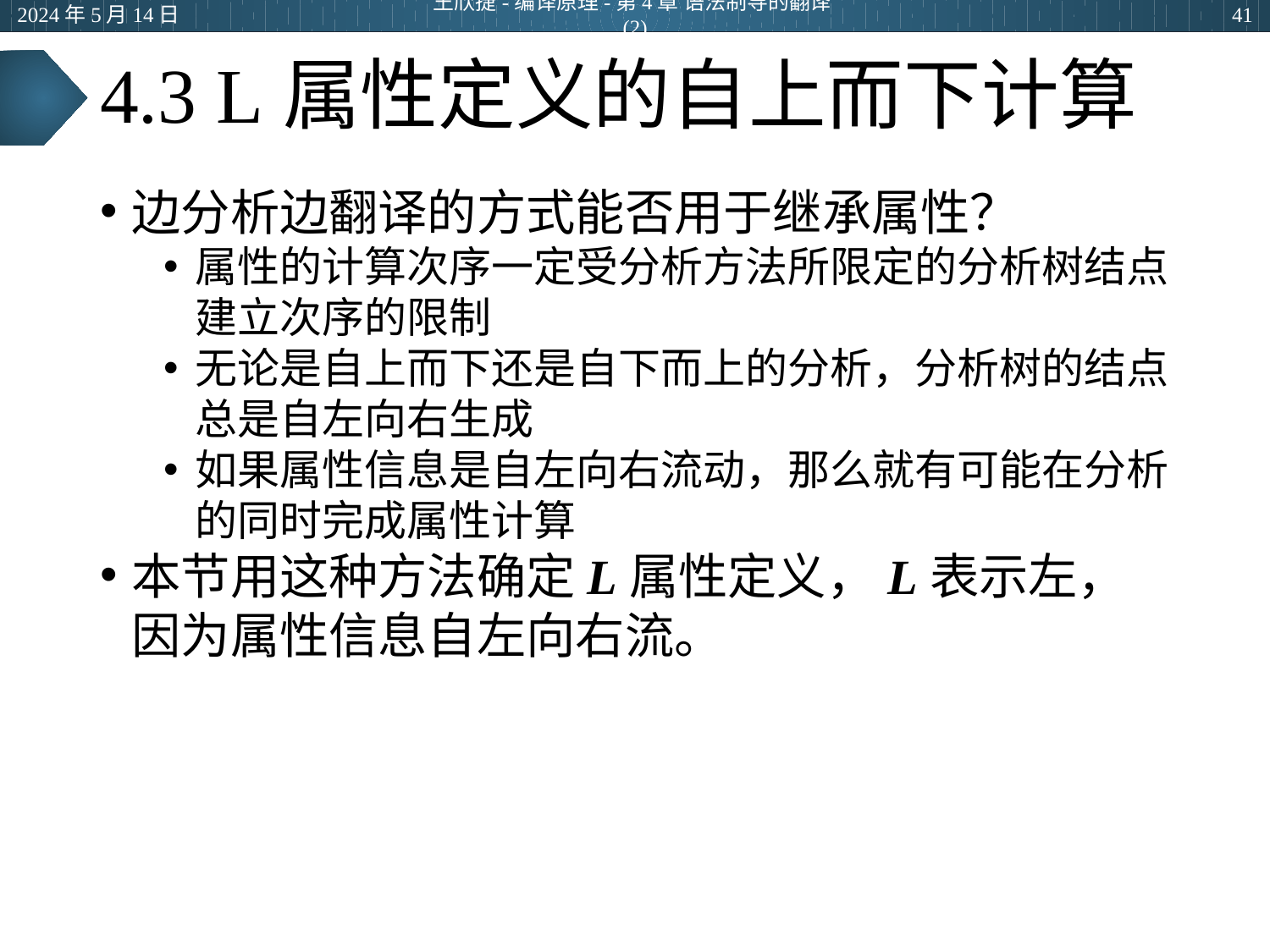

2024年5月14日
王欣捷-编译原理-第4章 语法制导的翻译(2)
41
# 4.3 L属性定义的自上而下计算
边分析边翻译的方式能否用于继承属性？
属性的计算次序一定受分析方法所限定的分析树结点建立次序的限制
无论是自上而下还是自下而上的分析，分析树的结点总是自左向右生成
如果属性信息是自左向右流动，那么就有可能在分析的同时完成属性计算
本节用这种方法确定L属性定义，L表示左，因为属性信息自左向右流。